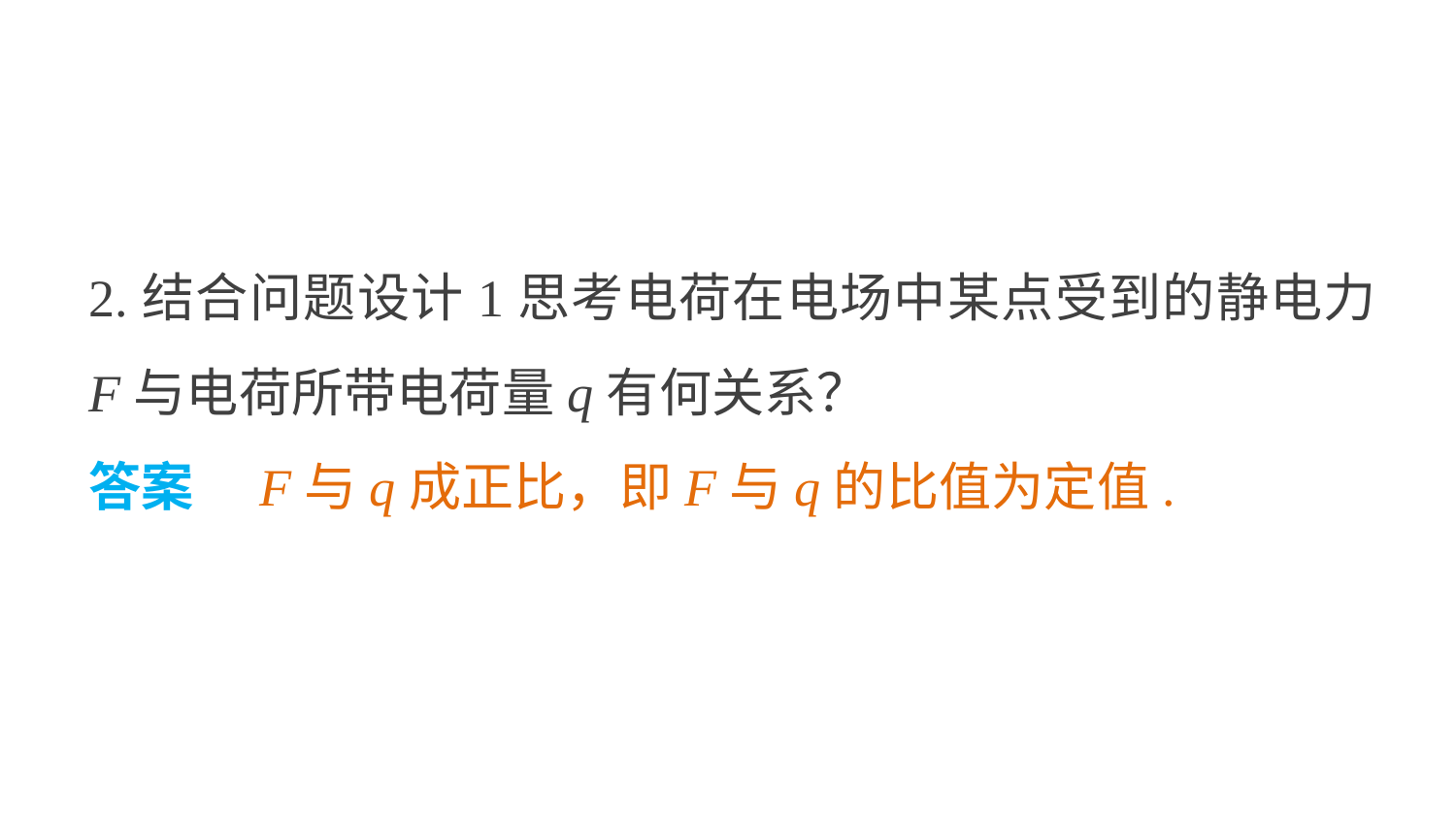

2.结合问题设计1思考电荷在电场中某点受到的静电力F与电荷所带电荷量q有何关系？
答案　F与q成正比，即F与q的比值为定值.